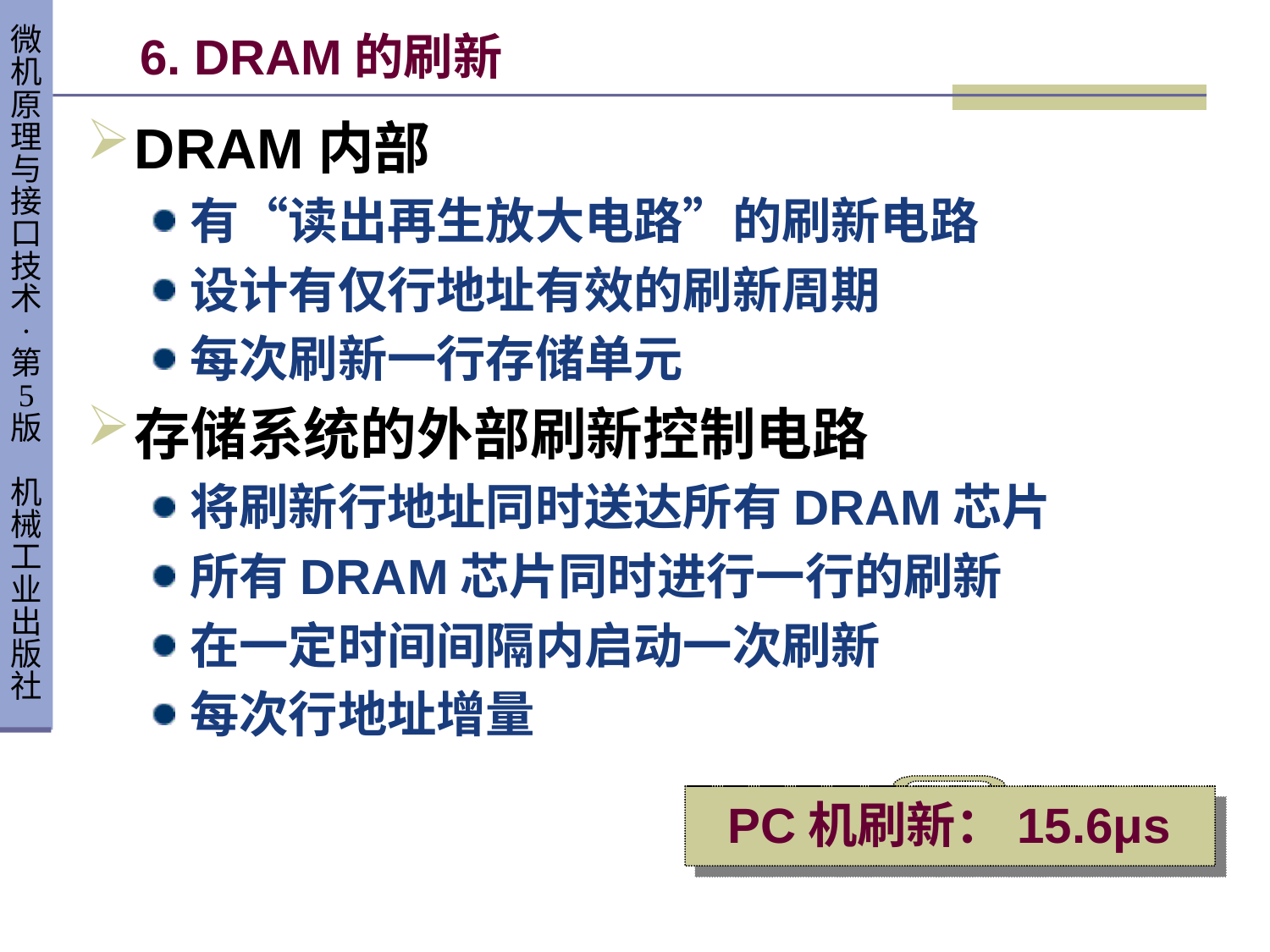

# 6. DRAM的刷新
DRAM内部
有“读出再生放大电路”的刷新电路
设计有仅行地址有效的刷新周期
每次刷新一行存储单元
存储系统的外部刷新控制电路
将刷新行地址同时送达所有DRAM芯片
所有DRAM芯片同时进行一行的刷新
在一定时间间隔内启动一次刷新
每次行地址增量
PC机刷新：15.6μs